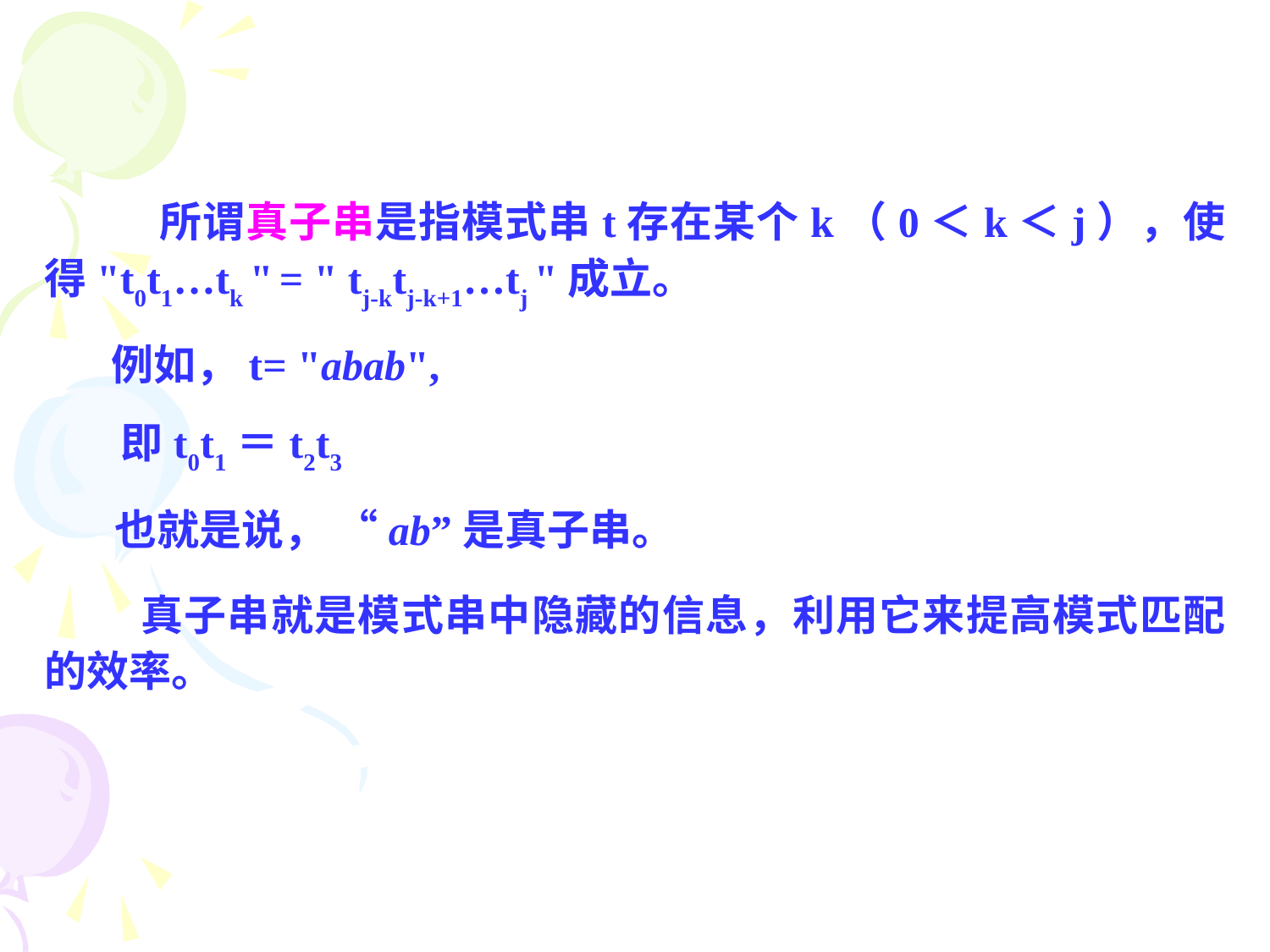

所谓真子串是指模式串t存在某个k（0＜k＜j），使得"t0t1…tk " = " tj-ktj-k+1…tj "成立。
      例如，t= "abab",
       即t0t1＝t2t3
           也就是说， “ab”是真子串。
        真子串就是模式串中隐藏的信息，利用它来提高模式匹配的效率。